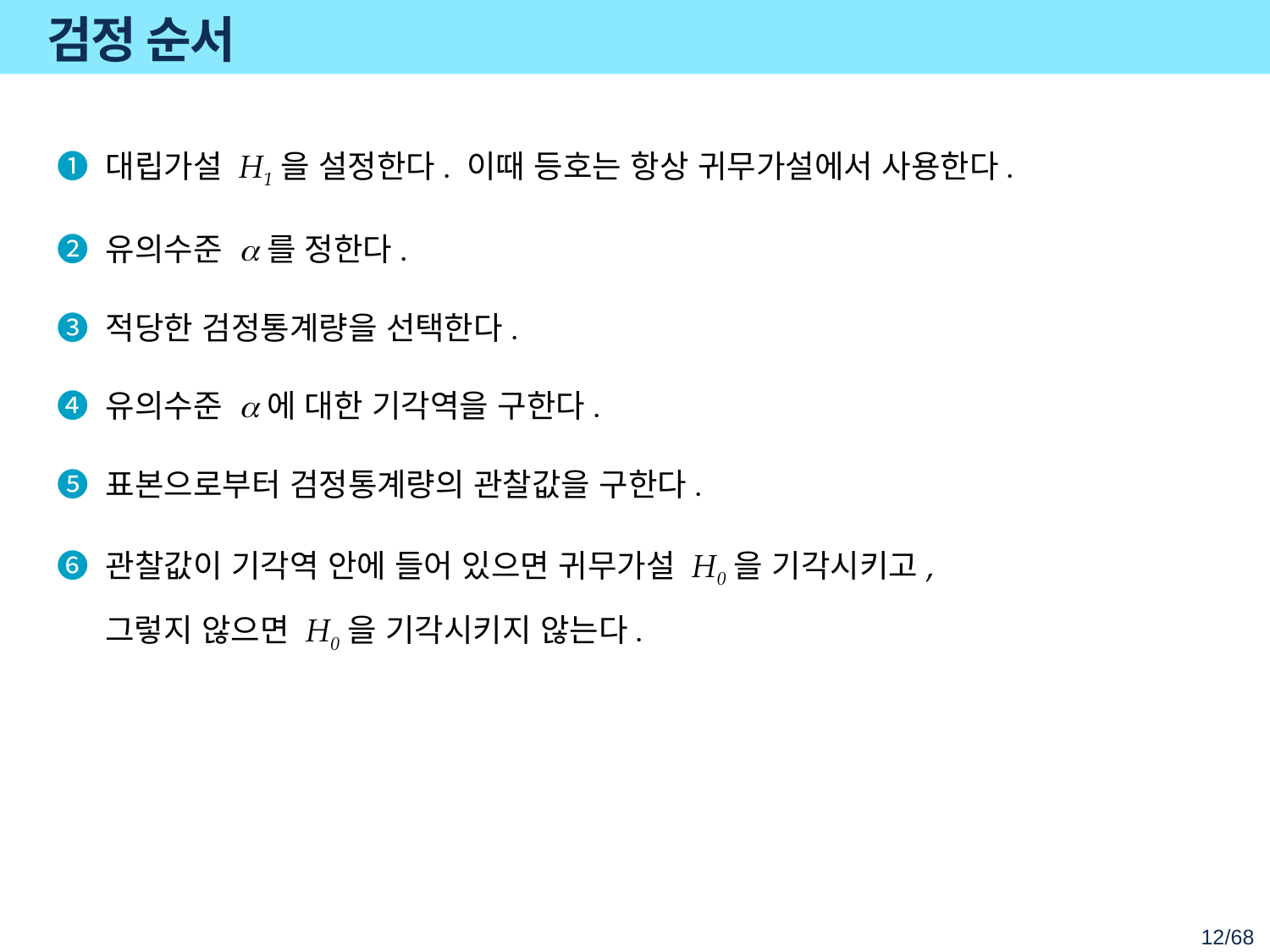

# 검정 순서
❶ 대립가설 H1을 설정한다. 이때 등호는 항상 귀무가설에서 사용한다.
❷ 유의수준 α를 정한다.
❸ 적당한 검정통계량을 선택한다.
❹ 유의수준 α에 대한 기각역을 구한다.
❺ 표본으로부터 검정통계량의 관찰값을 구한다.
❻ 관찰값이 기각역 안에 들어 있으면 귀무가설 H0을 기각시키고,
     그렇지 않으면 H0을 기각시키지 않는다.